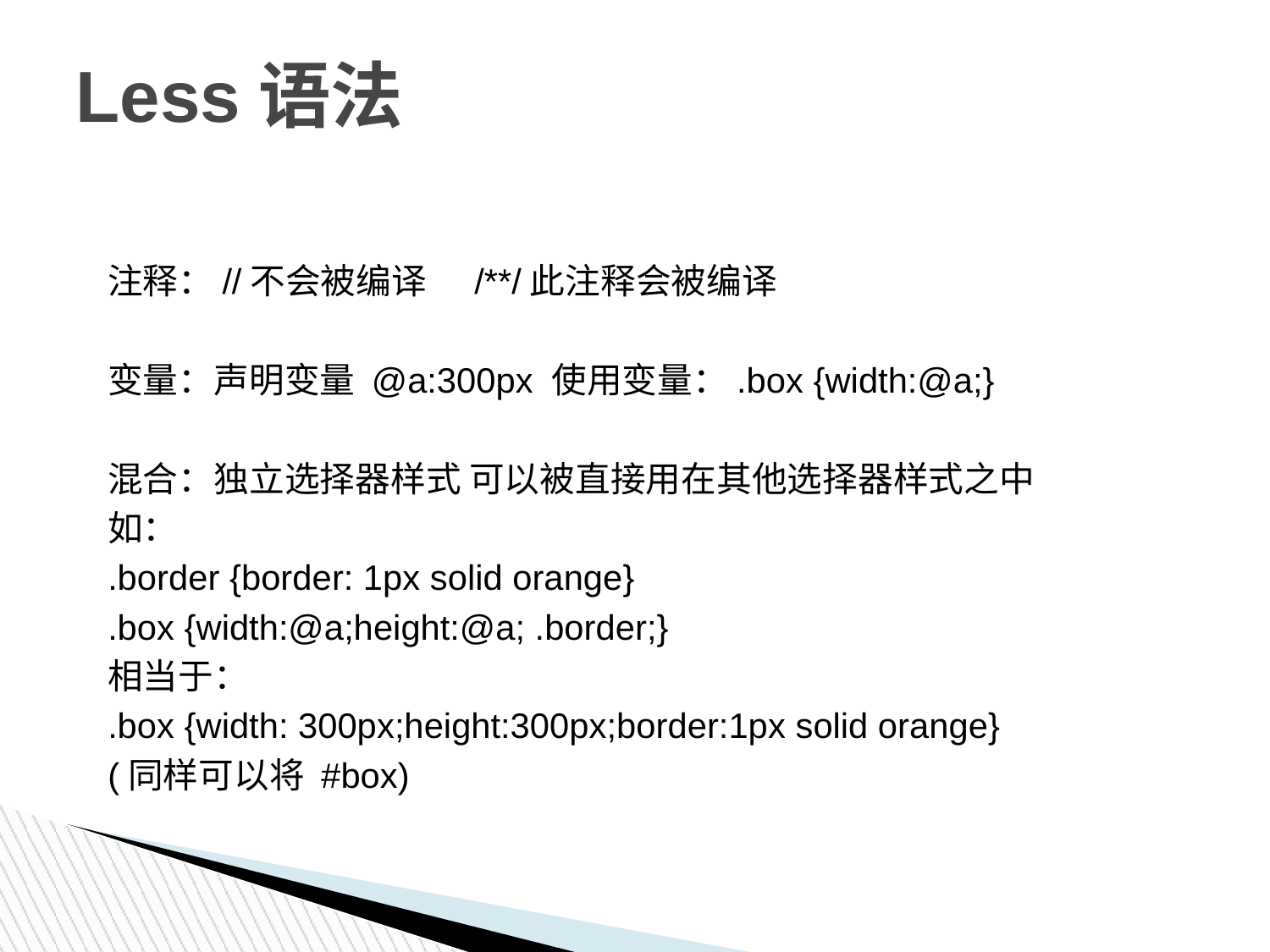

# Less语法
注释：//不会被编译     /**/此注释会被编译

变量：声明变量 @a:300px 使用变量：.box {width:@a;}

混合：独立选择器样式 可以被直接用在其他选择器样式之中
如：
.border {border: 1px solid orange}
.box {width:@a;height:@a; .border;}
相当于：
.box {width: 300px;height:300px;border:1px solid orange}
(同样可以将 #box)